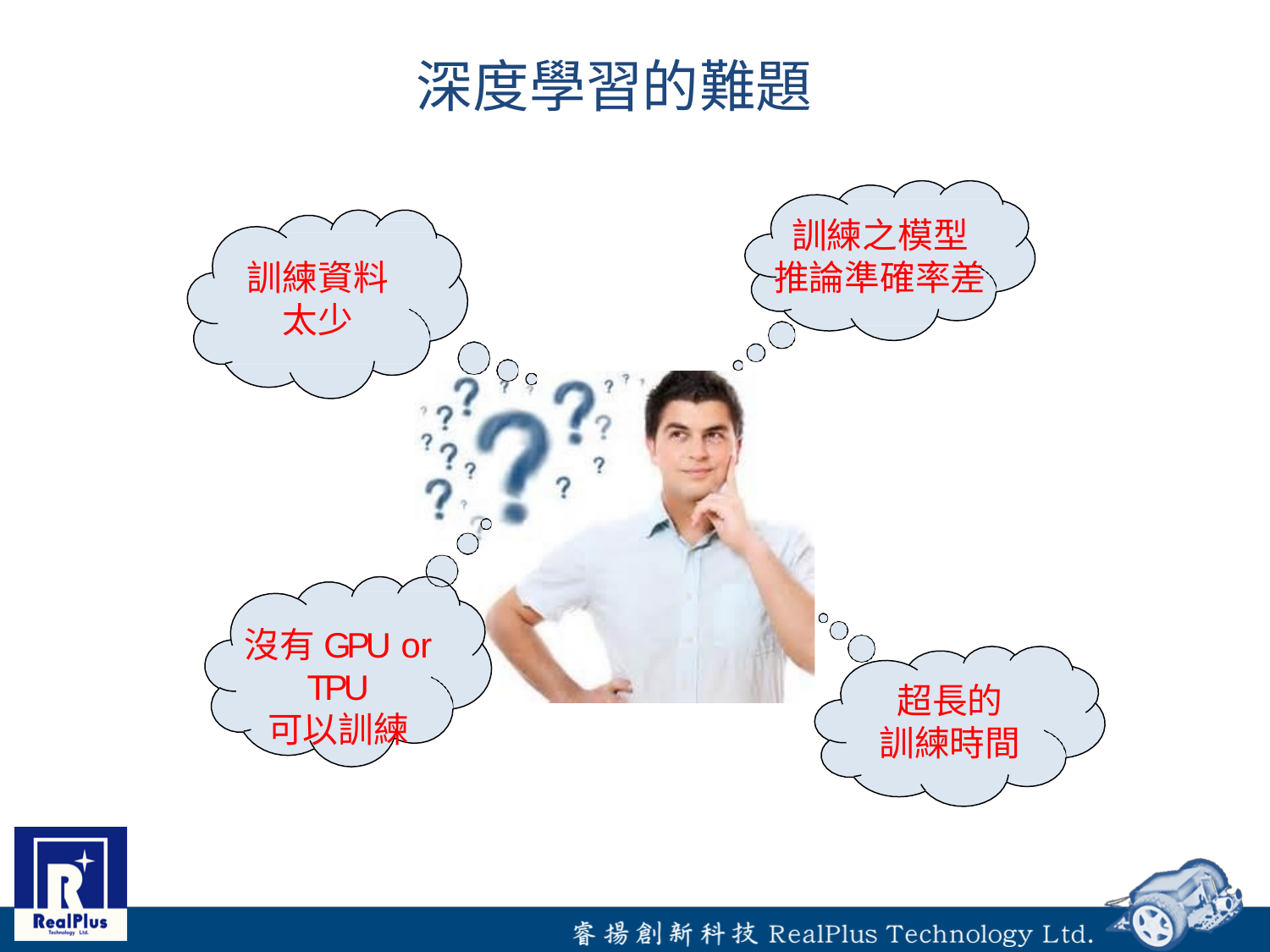

# 深度學習的難題

訓練之模型 推論準確率差

訓練資料
太少

沒有GPU or TPU
可以訓練

超長的
訓練時間